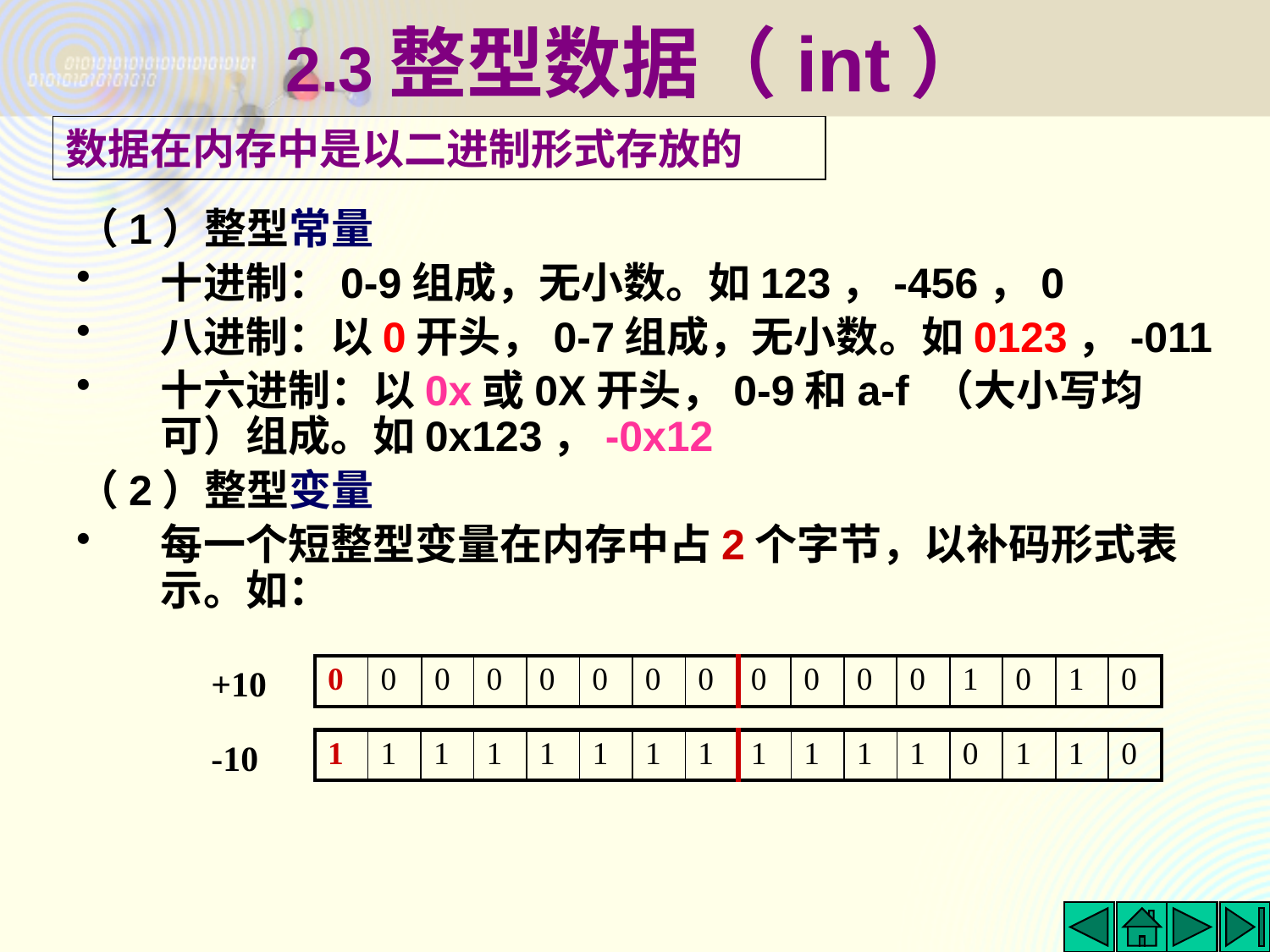

# 2.3整型数据（int）
数据在内存中是以二进制形式存放的
（1）整型常量
十进制：0-9组成，无小数。如123，-456，0
八进制：以0开头，0-7组成，无小数。如0123，-011
十六进制：以0x或0X开头，0-9和a-f （大小写均可）组成。如0x123，-0x12
（2）整型变量
每一个短整型变量在内存中占2个字节，以补码形式表示。如：

+10
| 0 | 0 | 0 | 0 | 0 | 0 | 0 | 0 | 0 | 0 | 0 | 0 | 1 | 0 | 1 | 0 |
| --- | --- | --- | --- | --- | --- | --- | --- | --- | --- | --- | --- | --- | --- | --- | --- |
-10
| 1 | 1 | 1 | 1 | 1 | 1 | 1 | 1 | 1 | 1 | 1 | 1 | 0 | 1 | 1 | 0 |
| --- | --- | --- | --- | --- | --- | --- | --- | --- | --- | --- | --- | --- | --- | --- | --- |